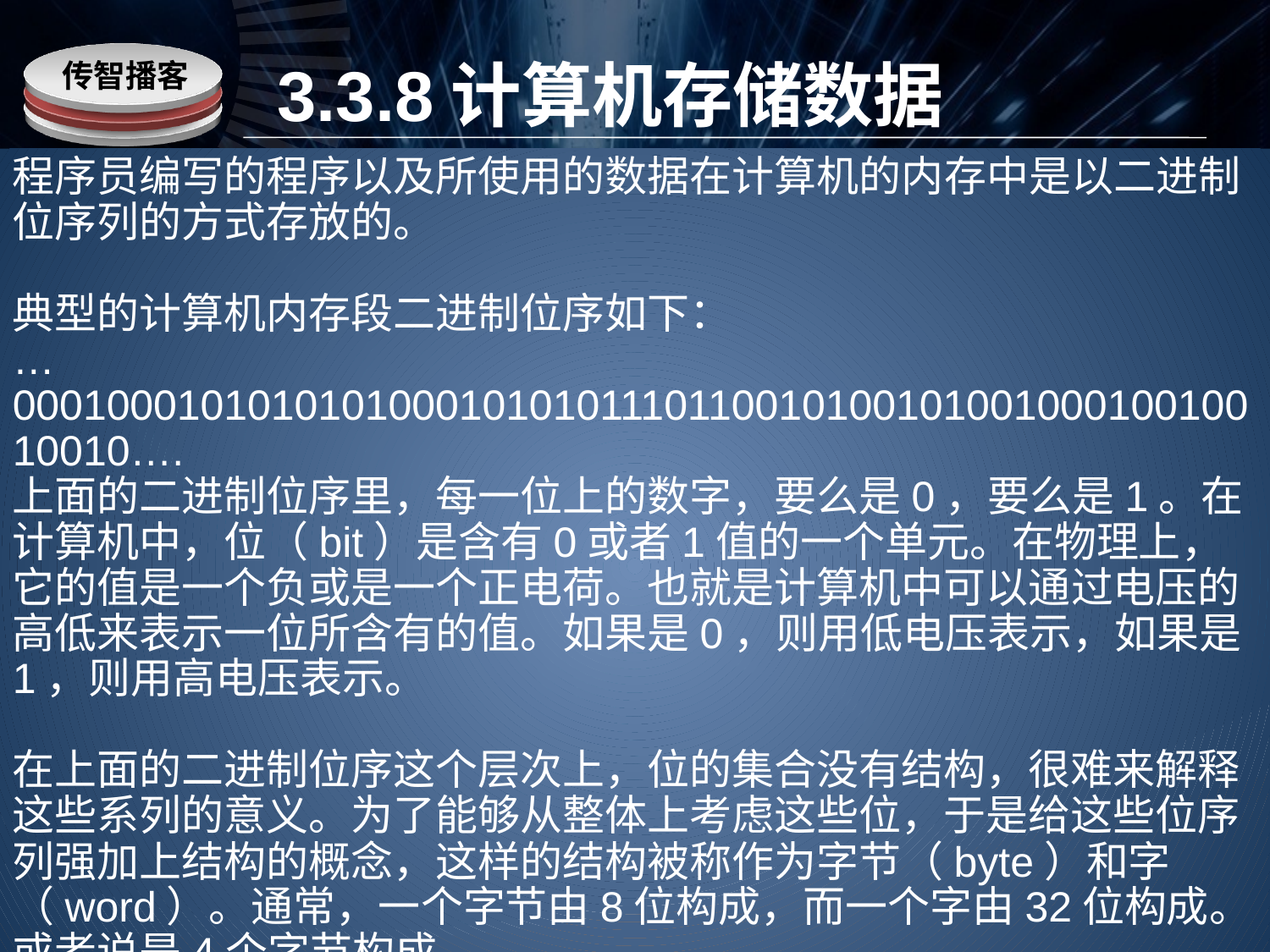

# 3.3.8计算机存储数据
程序员编写的程序以及所使用的数据在计算机的内存中是以二进制位序列的方式存放的。

典型的计算机内存段二进制位序如下：
…0001000101010101000101010111011001010010100100010010010010….
上面的二进制位序里，每一位上的数字，要么是0，要么是1。在计算机中，位（bit）是含有0或者1值的一个单元。在物理上，它的值是一个负或是一个正电荷。也就是计算机中可以通过电压的高低来表示一位所含有的值。如果是0，则用低电压表示，如果是1，则用高电压表示。

在上面的二进制位序这个层次上，位的集合没有结构，很难来解释这些系列的意义。为了能够从整体上考虑这些位，于是给这些位序列强加上结构的概念，这样的结构被称作为字节（byte）和字（word）。通常，一个字节由8位构成，而一个字由32位构成。或者说是4个字节构成。
www.itcast.cn